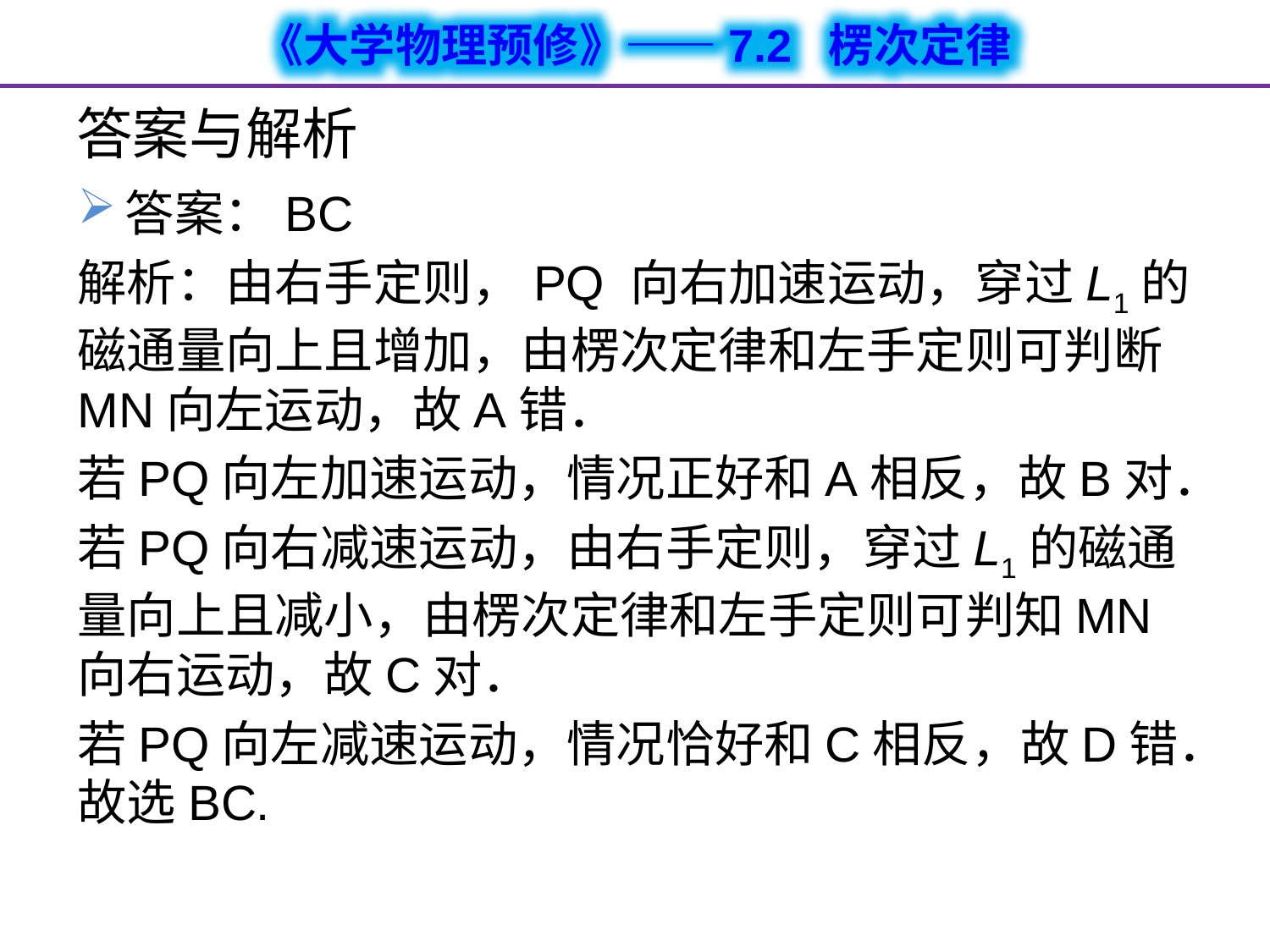

# 答案与解析
答案：BC
解析：由右手定则，PQ 向右加速运动，穿过L1的磁通量向上且增加，由楞次定律和左手定则可判断MN向左运动，故A错．
若PQ向左加速运动，情况正好和A相反，故B对．
若PQ向右减速运动，由右手定则，穿过L1的磁通量向上且减小，由楞次定律和左手定则可判知MN向右运动，故C对．
若PQ向左减速运动，情况恰好和C相反，故D错．故选BC.